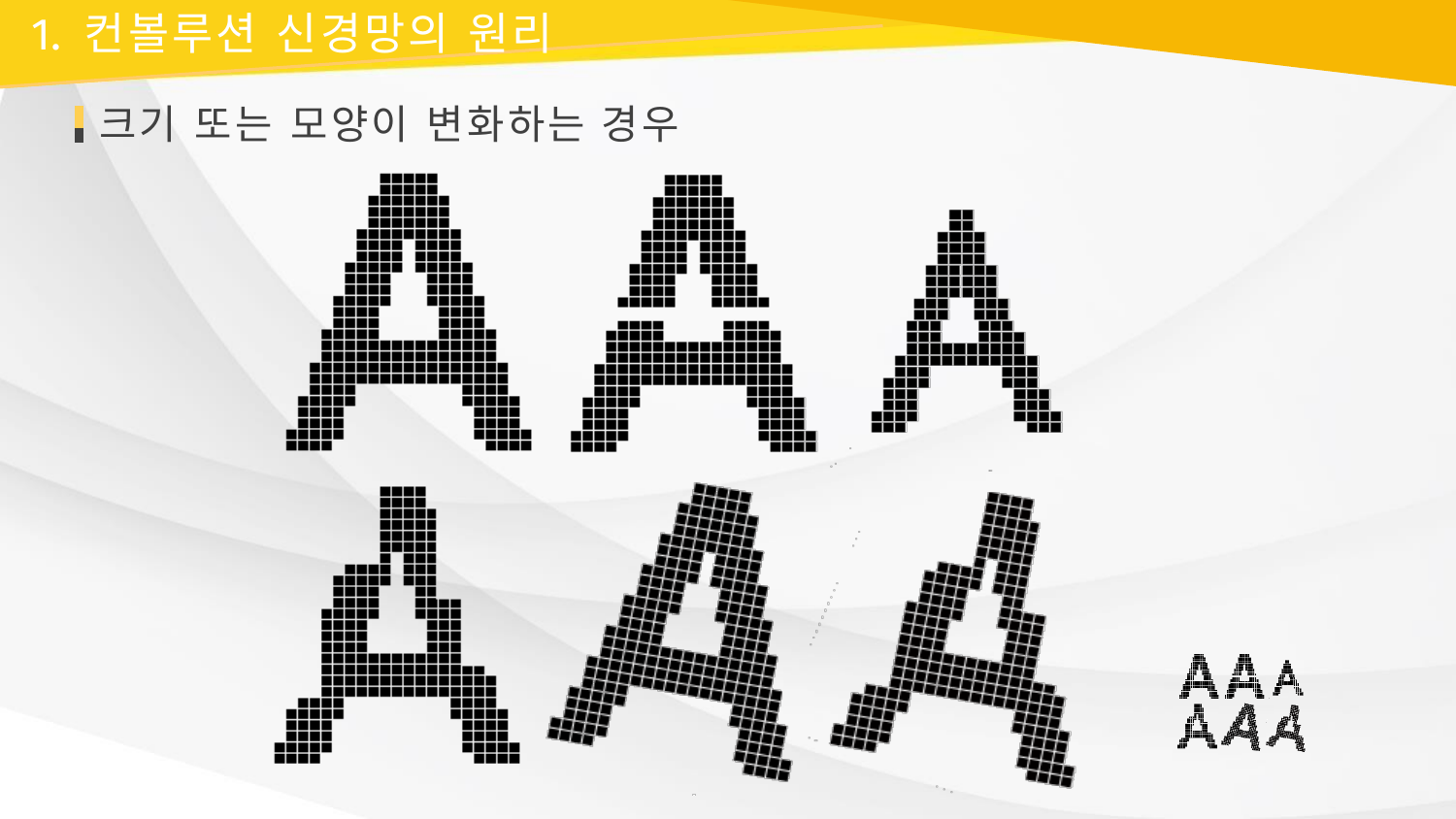

1. 컨볼루션 신경망의 원리
크기 또는 모양이 변화하는 경우